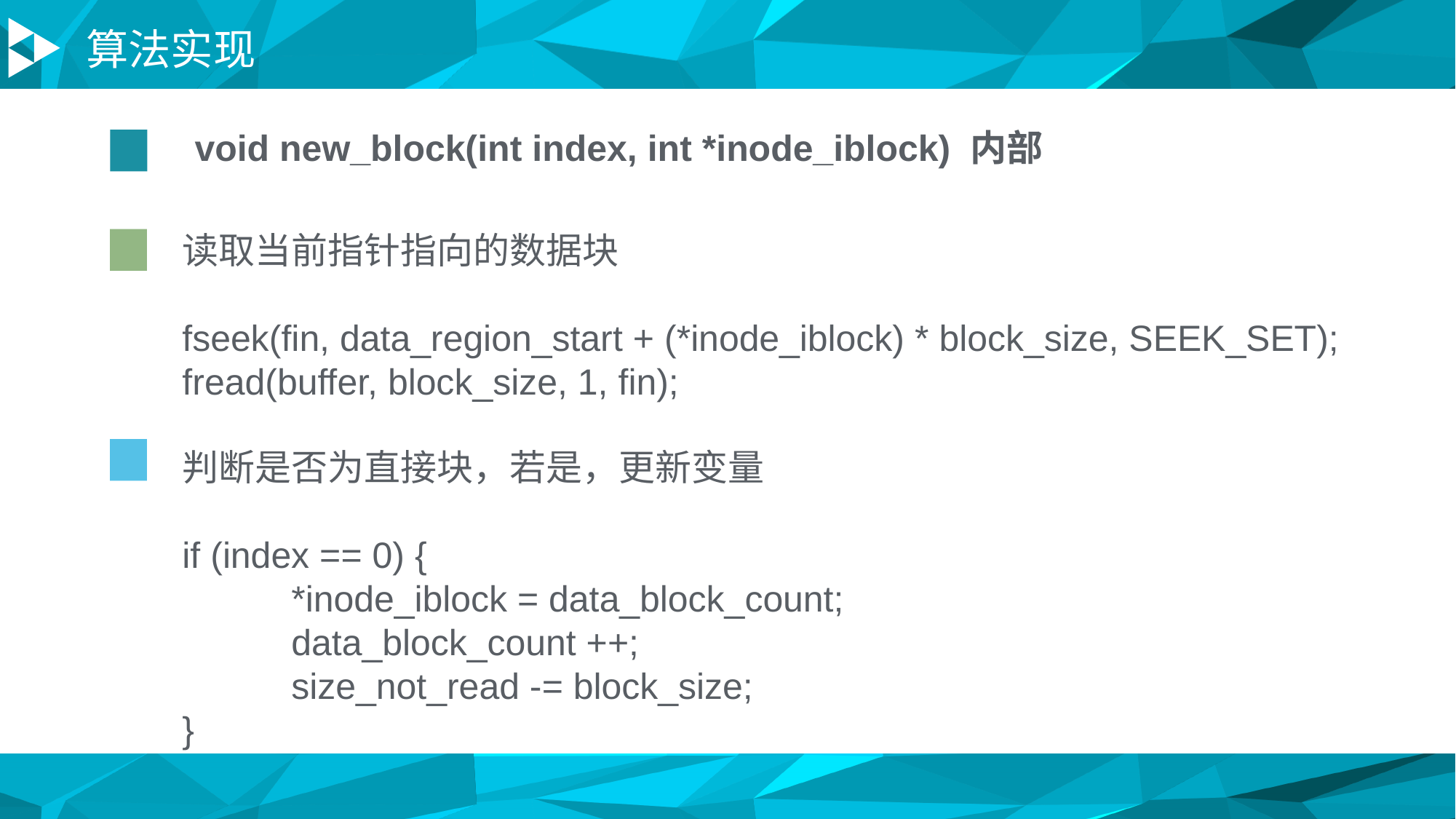

算法实现
void new_block(int index, int *inode_iblock) 内部

读取当前指针指向的数据块

fseek(fin, data_region_start + (*inode_iblock) * block_size, SEEK_SET);
fread(buffer, block_size, 1, fin);

判断是否为直接块，若是，更新变量

if (index == 0) {
	*inode_iblock = data_block_count;
	data_block_count ++;
	size_not_read -= block_size;
}